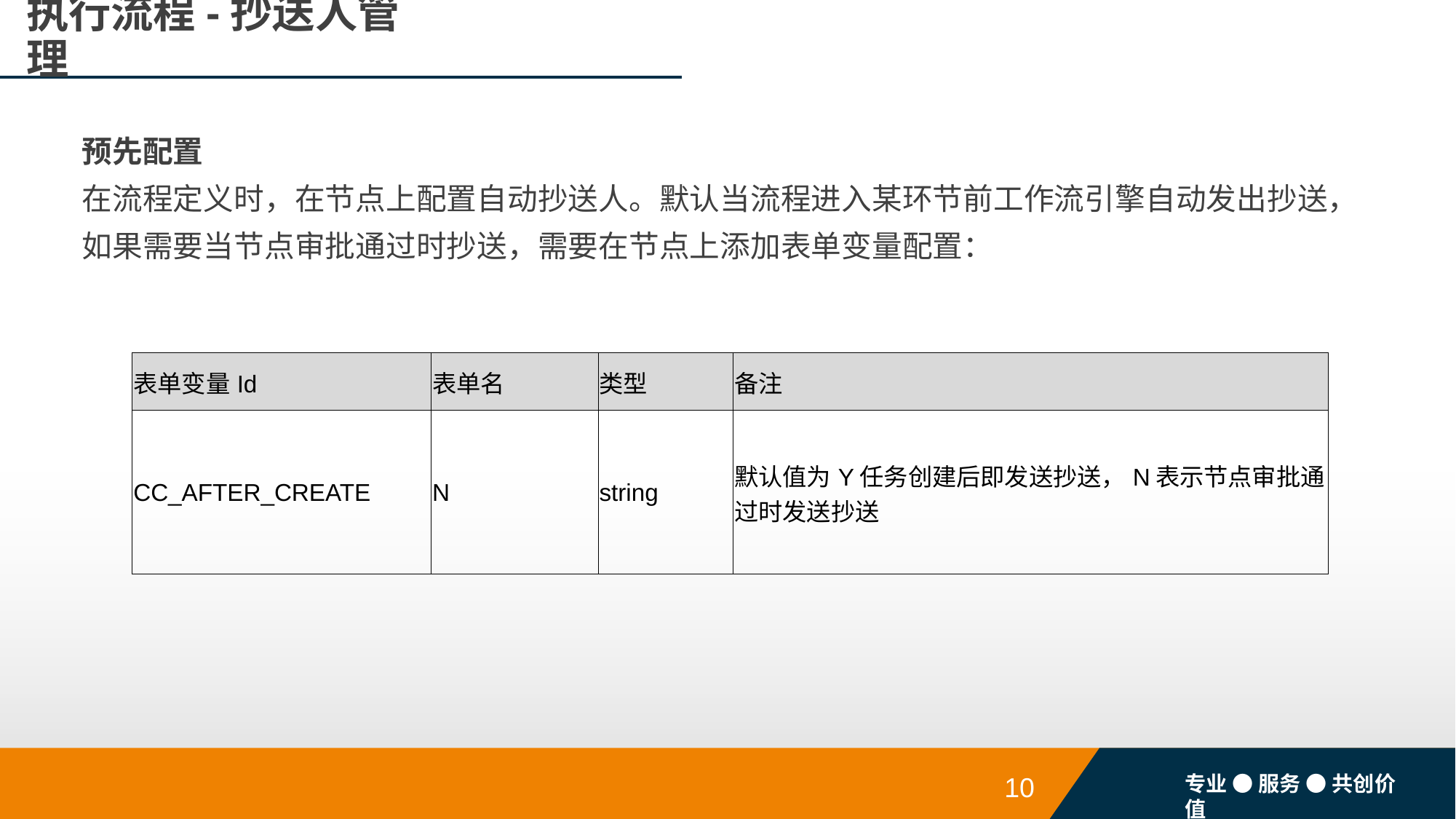

# 执行流程-抄送人管理
预先配置
在流程定义时，在节点上配置自动抄送人。默认当流程进入某环节前工作流引擎自动发出抄送，如果需要当节点审批通过时抄送，需要在节点上添加表单变量配置：
| 表单变量Id | 表单名 | 类型 | 备注 |
| --- | --- | --- | --- |
| CC\_AFTER\_CREATE | N | string | 默认值为Y任务创建后即发送抄送，N表示节点审批通过时发送抄送 |